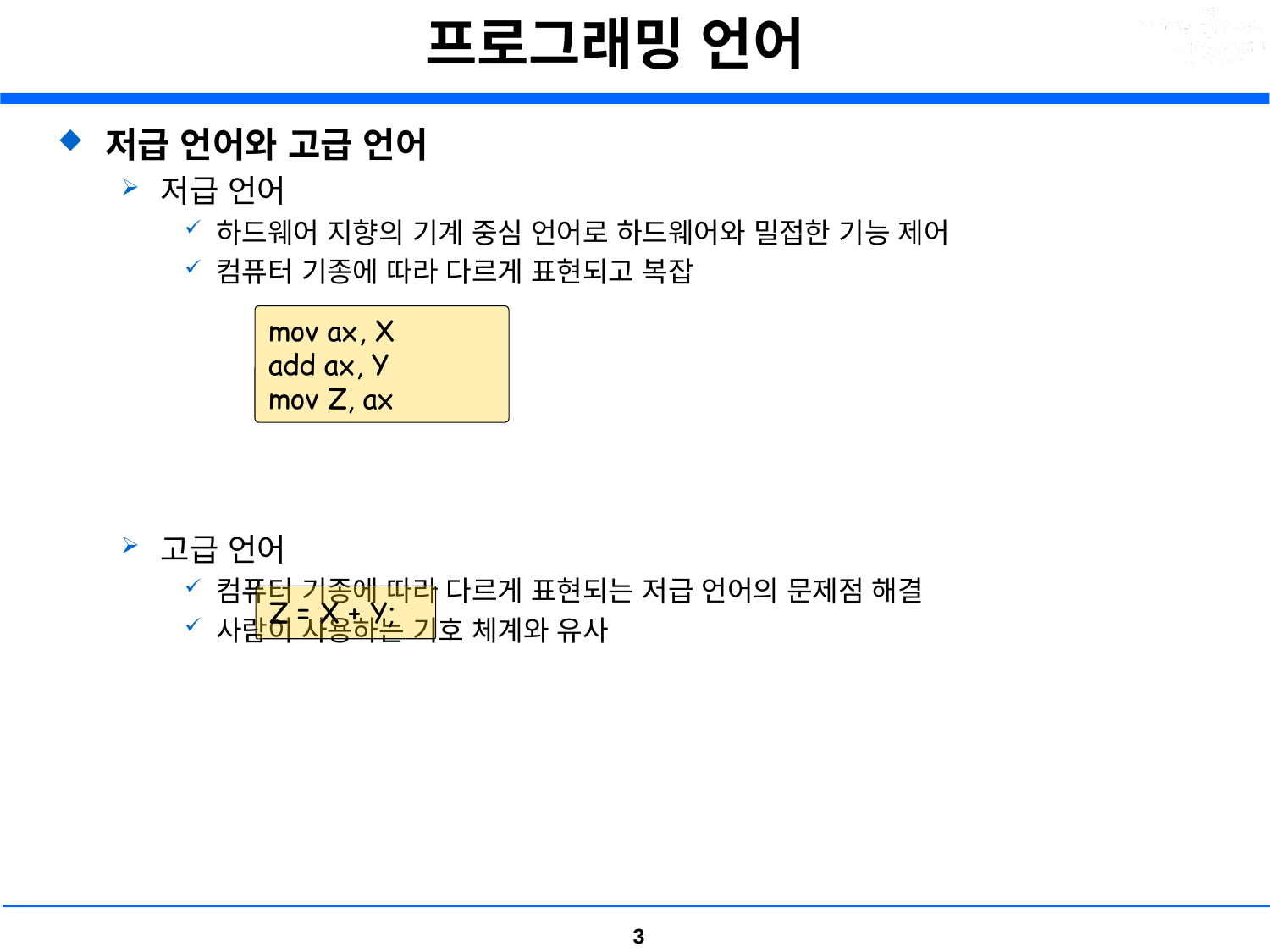

# 프로그래밍 언어
저급 언어와 고급 언어
저급 언어
하드웨어 지향의 기계 중심 언어로 하드웨어와 밀접한 기능 제어
컴퓨터 기종에 따라 다르게 표현되고 복잡

고급 언어
컴퓨터 기종에 따라 다르게 표현되는 저급 언어의 문제점 해결
사람이 사용하는 기호 체계와 유사

mov ax, X
add ax, Y
mov Z, ax
Z = X + Y;